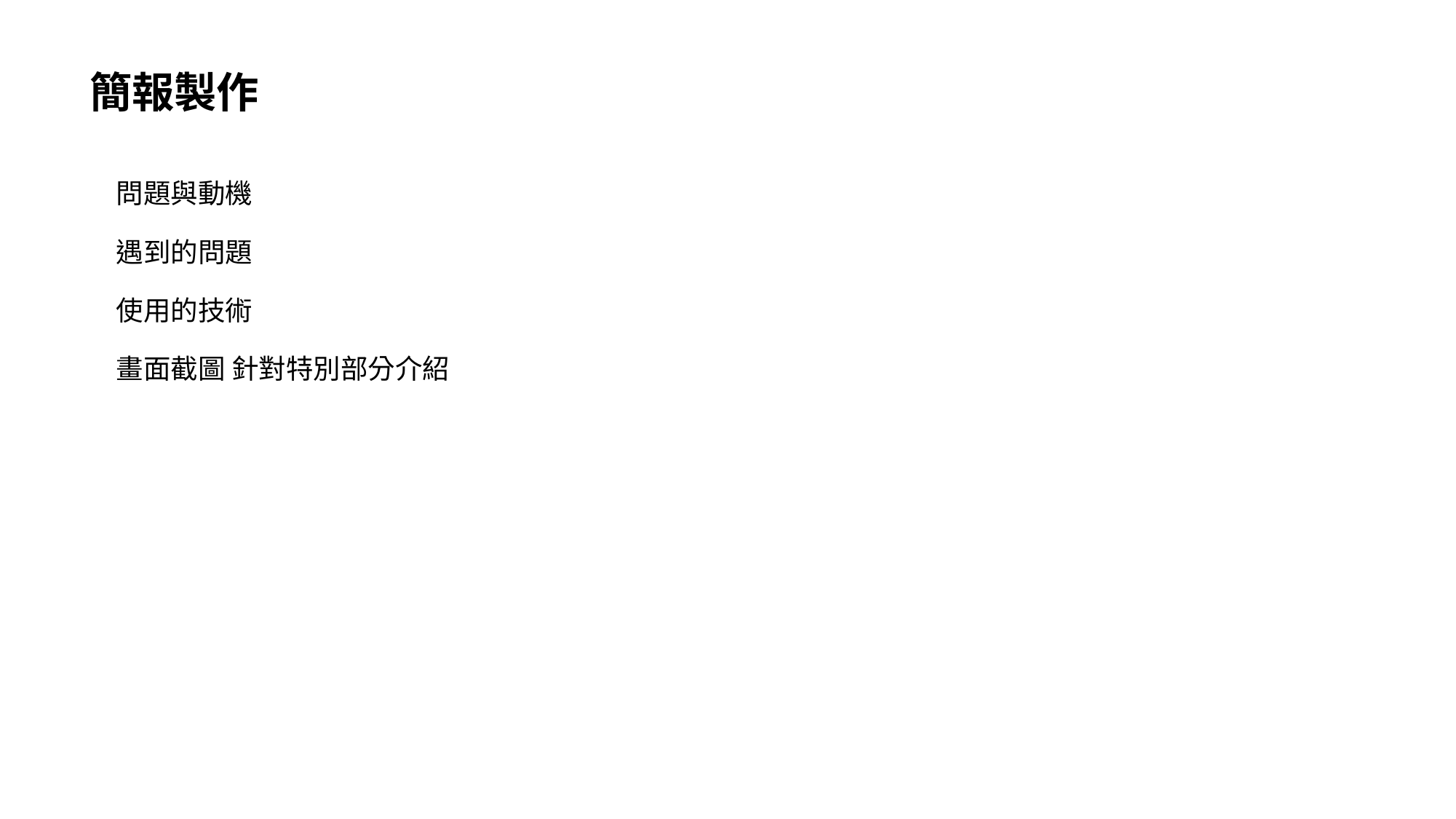

# 簡報製作
問題與動機
遇到的問題
使用的技術
畫面截圖 針對特別部分介紹